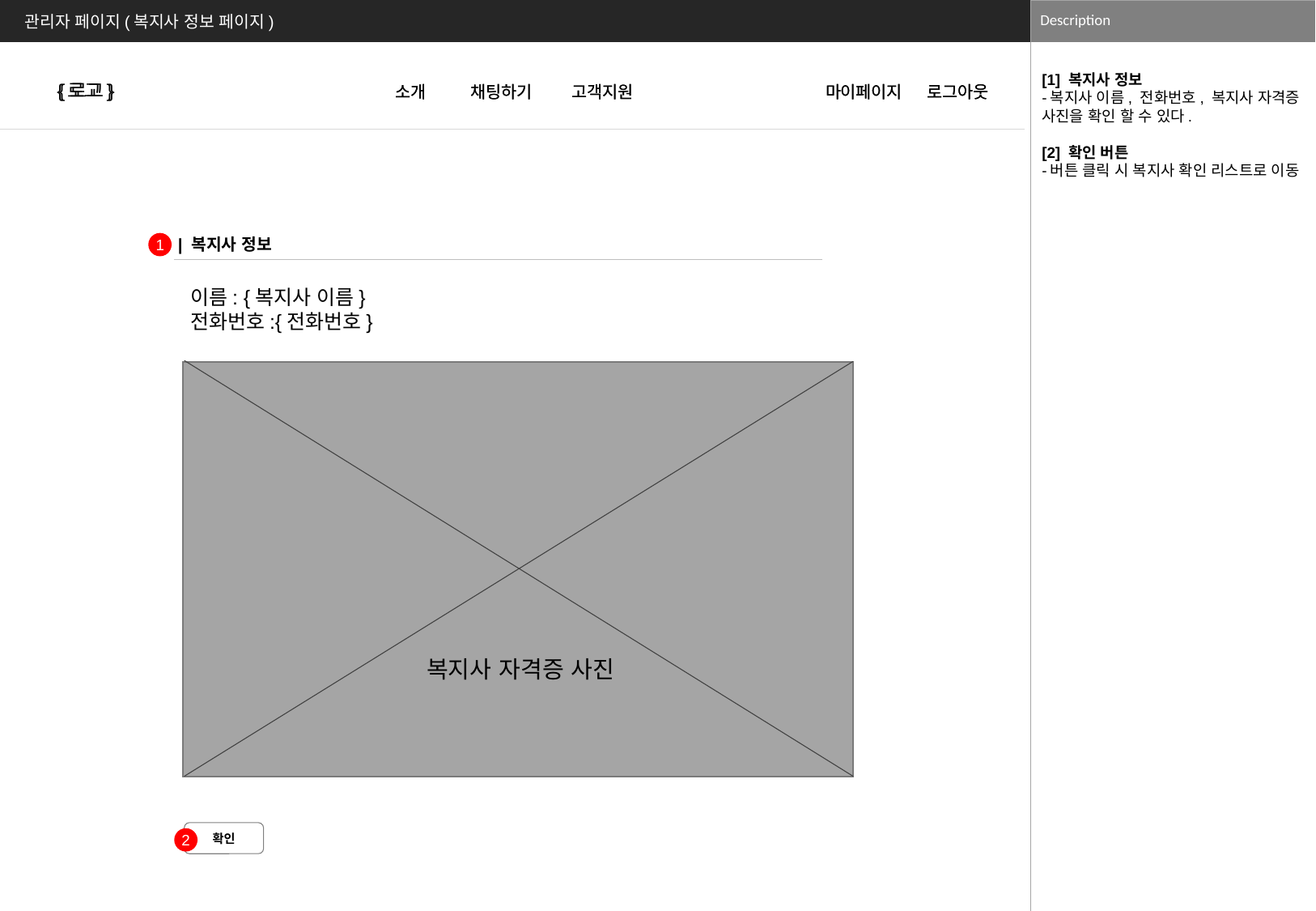

관리자 페이지(복지사 정보 페이지)

[1] 복지사 정보
-복지사 이름, 전화번호, 복지사 자격증 사진을 확인 할 수 있다.

[2] 확인 버튼
-버튼 클릭 시 복지사 확인 리스트로 이동
{로고}
{로고}
소개
소개
채팅하기
채팅하기
고객지원
고객지원
마이페이지
마이페이지
로그아웃
로그아웃
| 복지사 정보
1
이름: {복지사 이름}
전화번호:{전화번호}

복지사 자격증 사진
확인
2